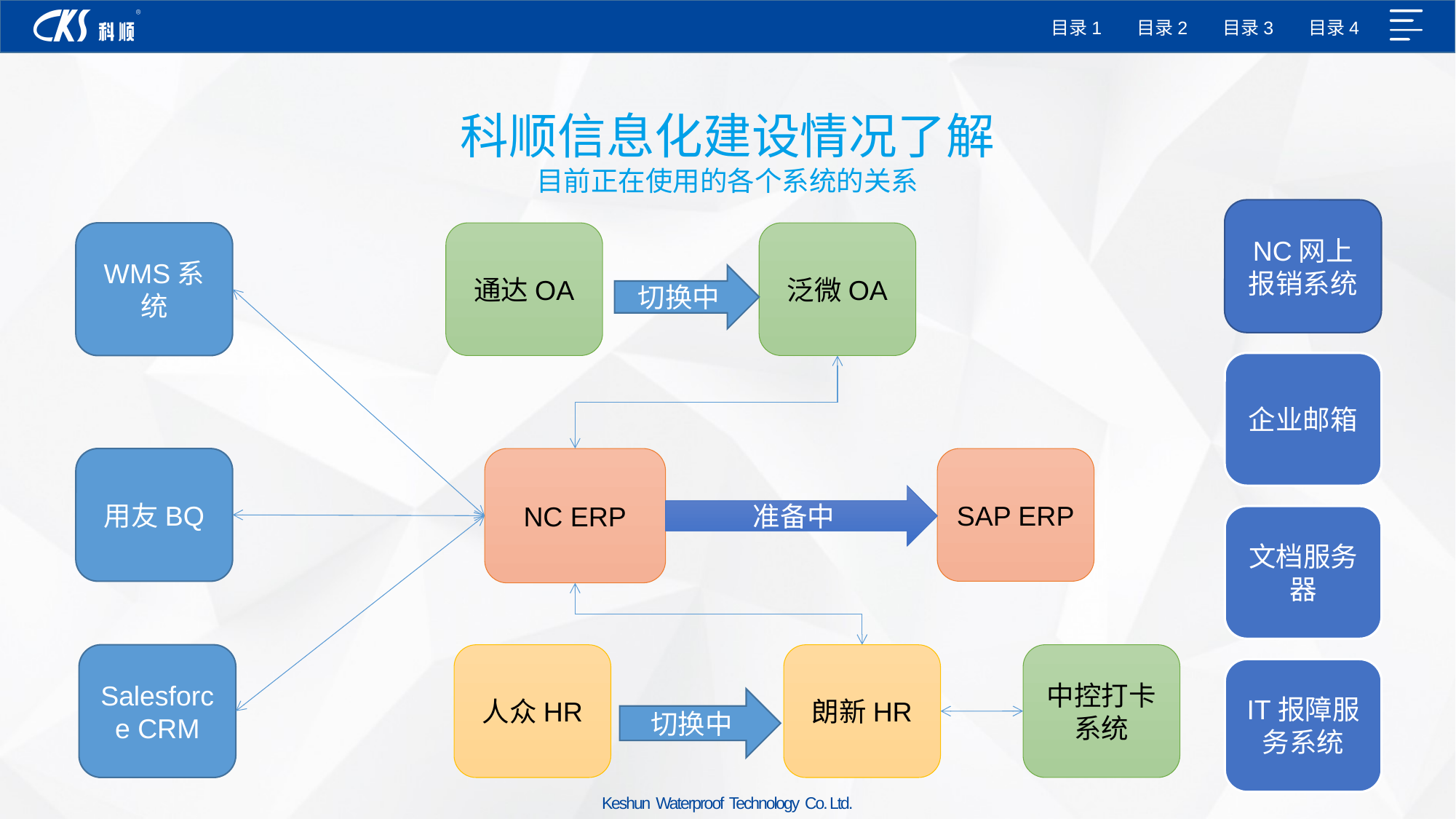

科顺信息化建设情况了解
目前正在使用的各个系统的关系
NC网上报销系统
WMS系统
通达OA
泛微OA
切换中
企业邮箱
用友BQ
NC ERP
SAP ERP
准备中
文档服务器
Salesforce CRM
中控打卡系统
人众HR
朗新HR
IT报障服务系统
切换中